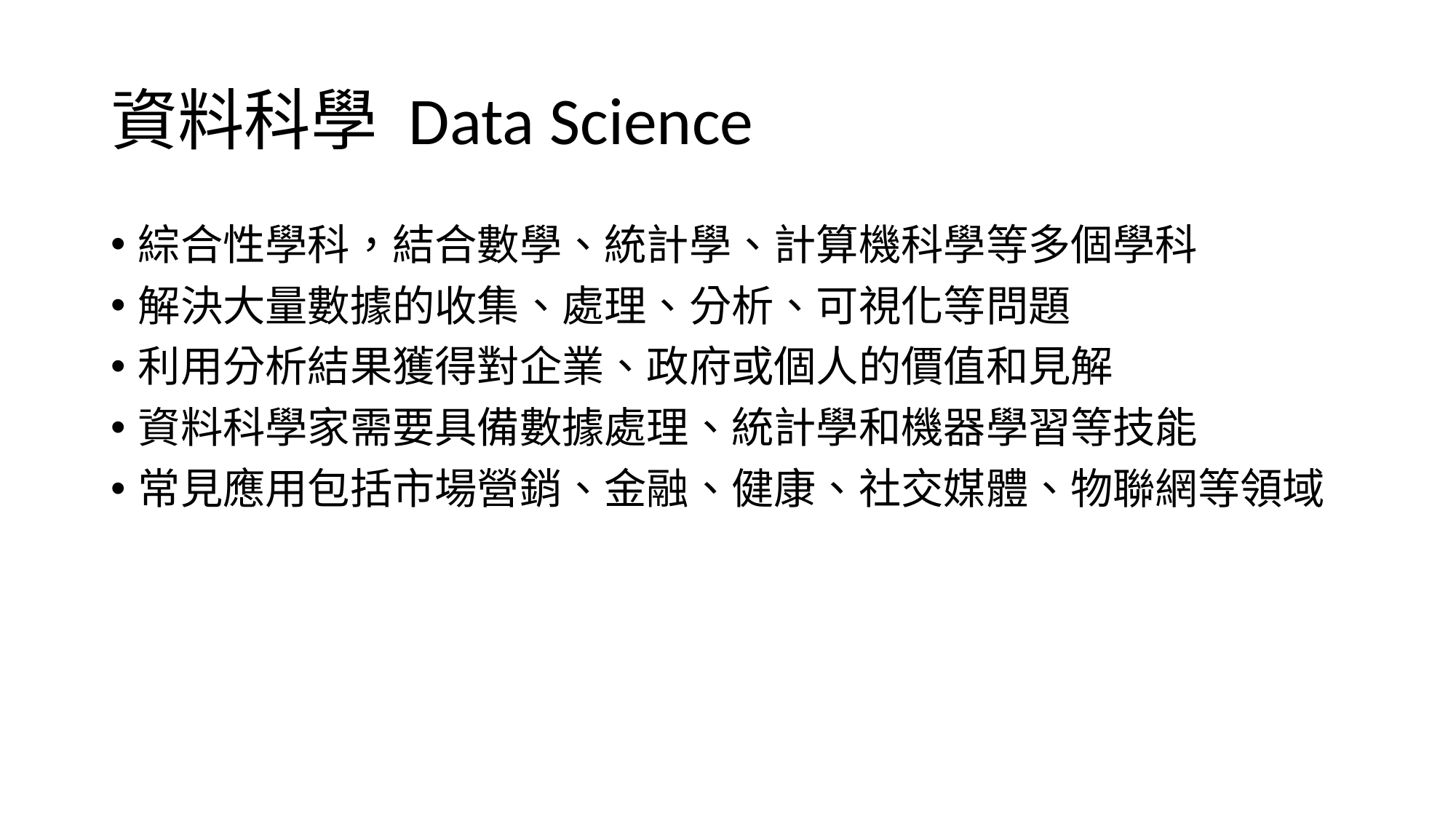

# 資料科學 Data Science
綜合性學科，結合數學、統計學、計算機科學等多個學科
解決大量數據的收集、處理、分析、可視化等問題
利用分析結果獲得對企業、政府或個人的價值和見解
資料科學家需要具備數據處理、統計學和機器學習等技能
常見應用包括市場營銷、金融、健康、社交媒體、物聯網等領域